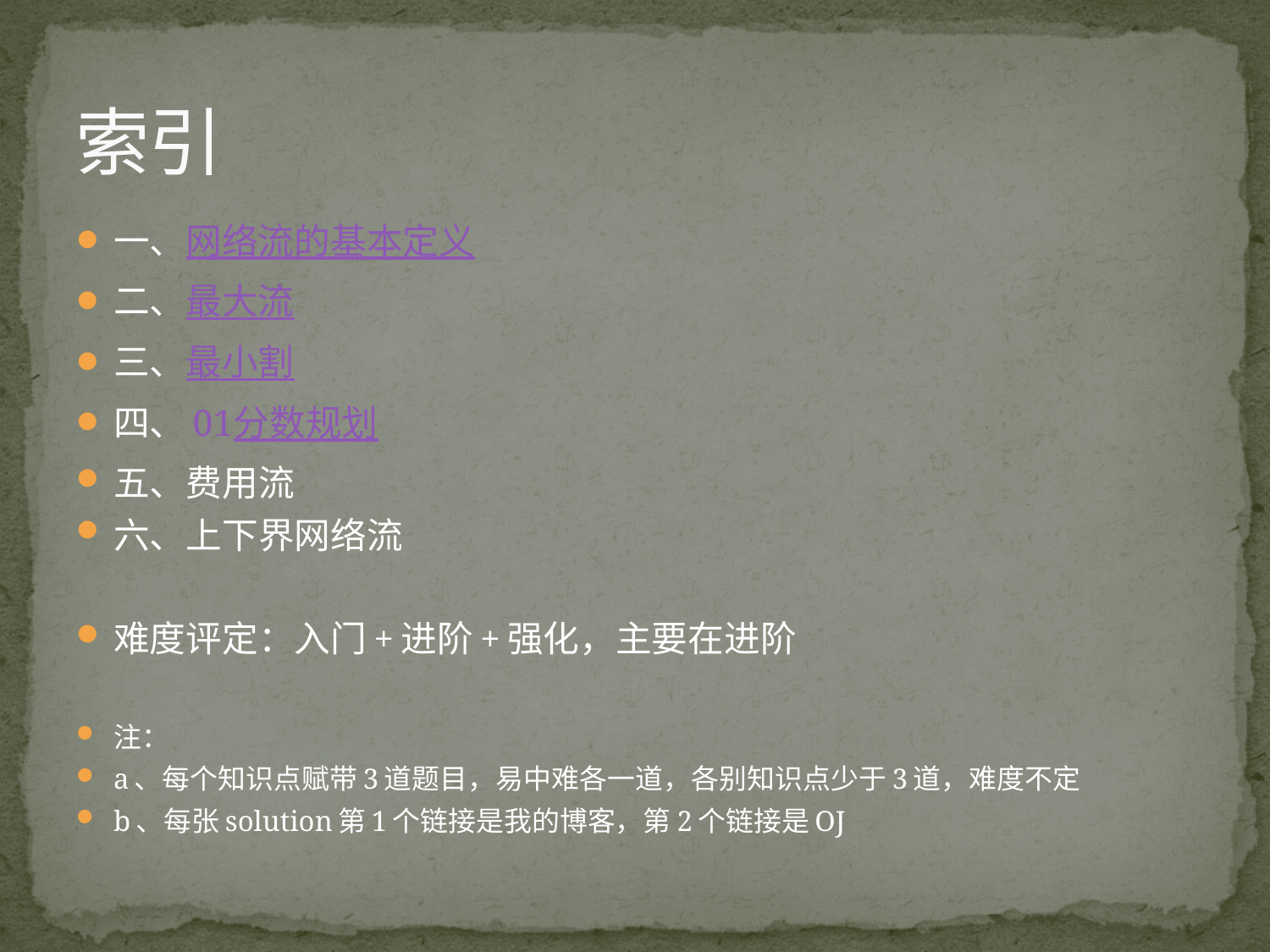

# 索引
一、网络流的基本定义
二、最大流
三、最小割
四、01分数规划
五、费用流
六、上下界网络流

难度评定：入门+进阶+强化，主要在进阶

注：
a、每个知识点赋带3道题目，易中难各一道，各别知识点少于3道，难度不定
b、每张solution第1个链接是我的博客，第2个链接是OJ